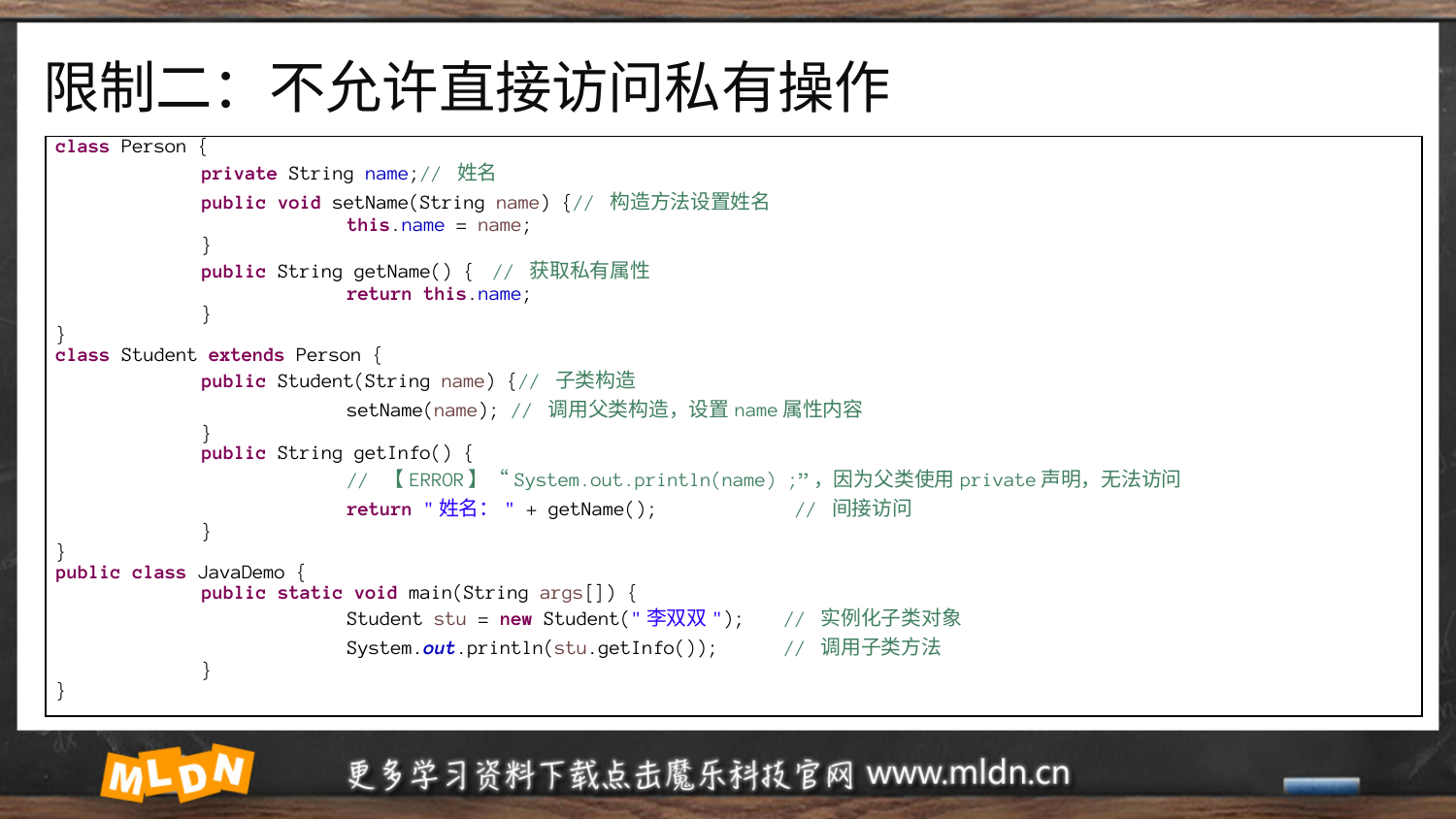

# 限制二：不允许直接访问私有操作
| class Person { private String name;// 姓名 public void setName(String name) {// 构造方法设置姓名 this.name = name; } public String getName() { // 获取私有属性 return this.name; } } class Student extends Person { public Student(String name) {// 子类构造 setName(name); // 调用父类构造，设置name属性内容 } public String getInfo() { // 【ERROR】“System.out.println(name) ;”，因为父类使用private声明，无法访问 return "姓名：" + getName(); // 间接访问 } } public class JavaDemo { public static void main(String args[]) { Student stu = new Student("李双双"); // 实例化子类对象 System.out.println(stu.getInfo()); // 调用子类方法 } } |
| --- |